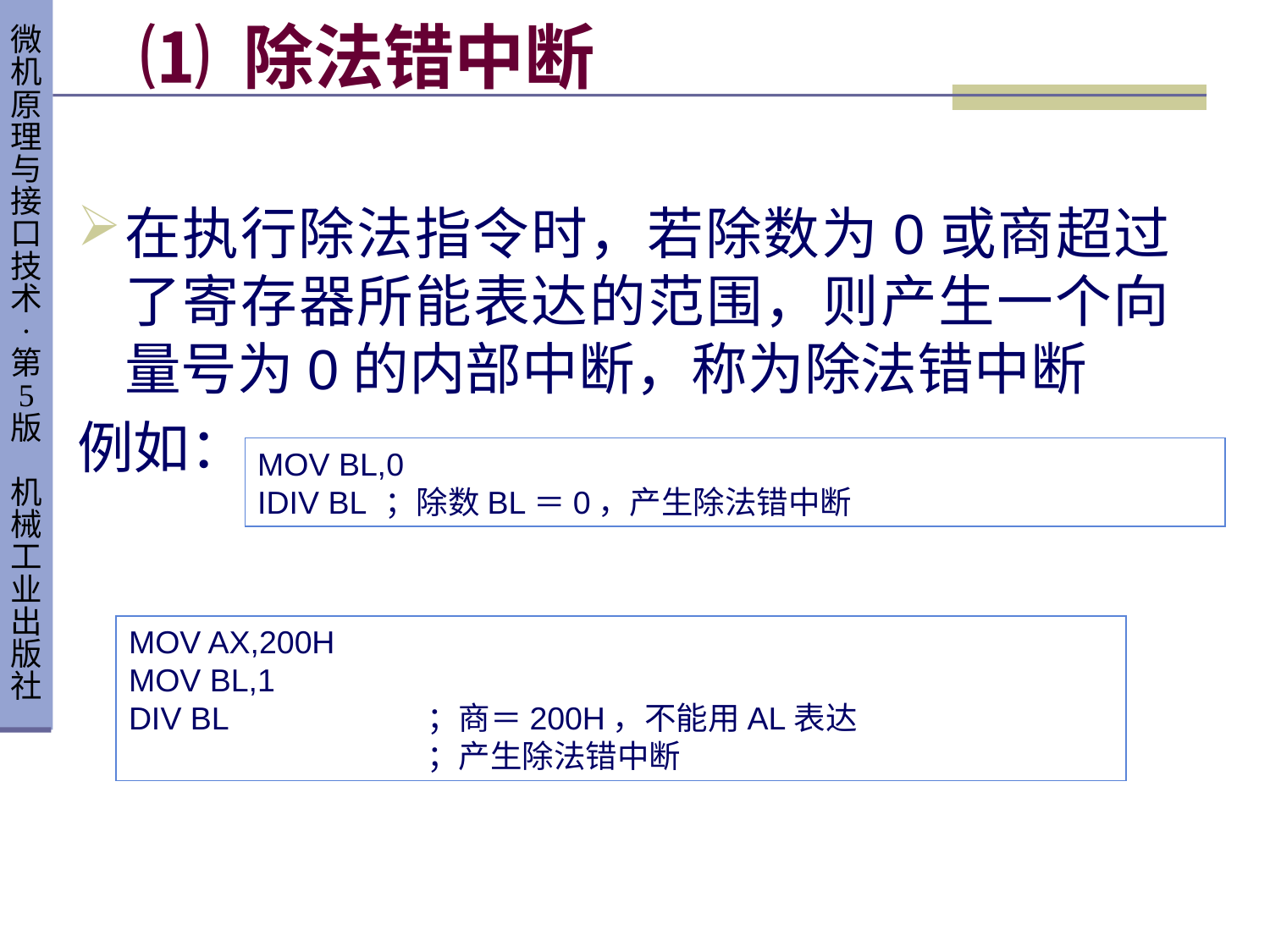

# ⑴ 除法错中断
在执行除法指令时，若除数为0或商超过了寄存器所能表达的范围，则产生一个向量号为0的内部中断，称为除法错中断
例如：
MOV BL,0
IDIV BL	；除数BL＝0，产生除法错中断
MOV AX,200H
MOV BL,1
DIV BL	；商＝200H，不能用AL表达
	；产生除法错中断